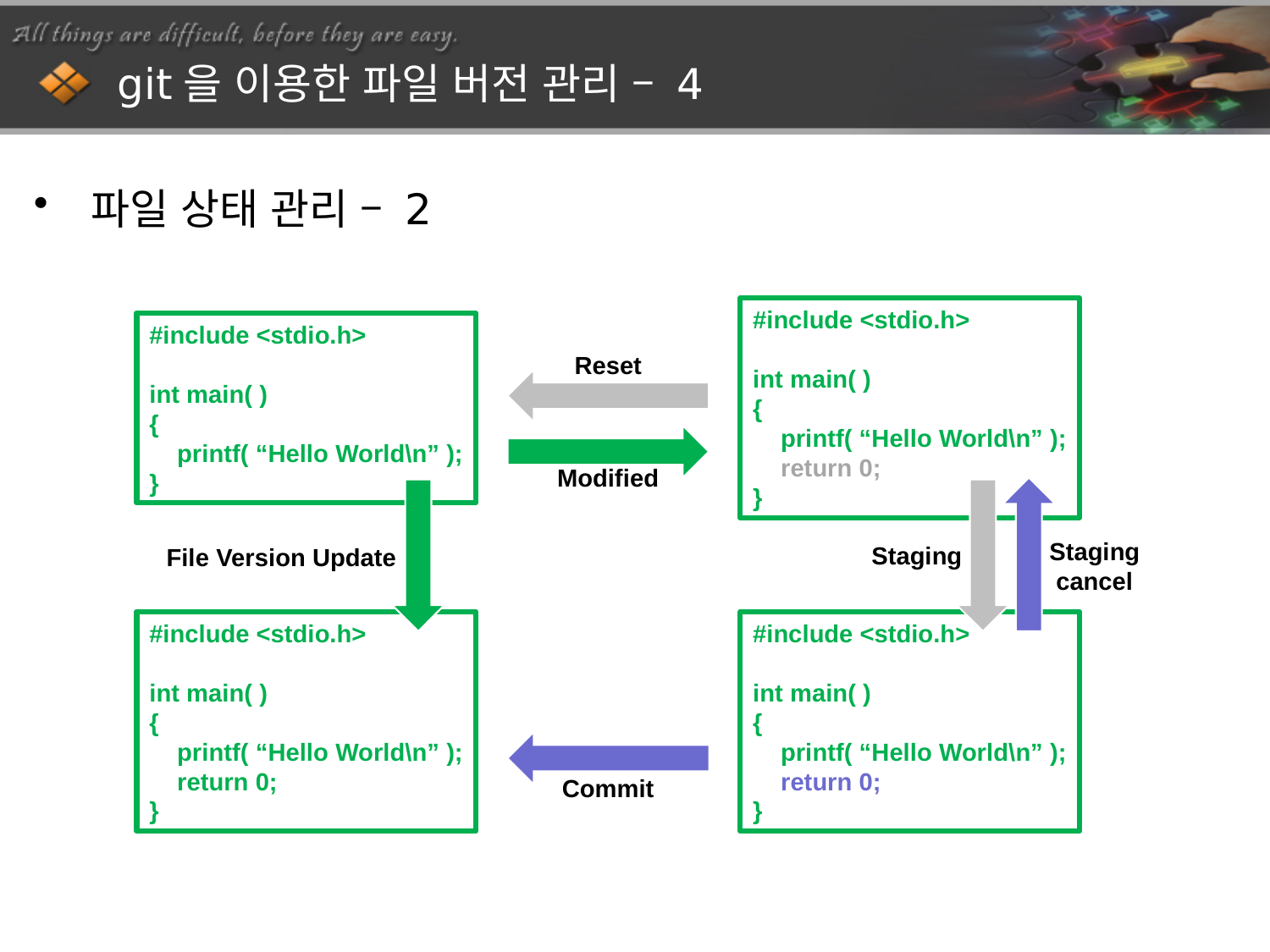

# git을 이용한 파일 버전 관리 – 4
 파일 상태 관리 – 2
#include <stdio.h>

int main( )
{
    printf( “Hello World\n” );
    return 0;
}
#include <stdio.h>

int main( )
{
    printf( “Hello World\n” );
}
Reset

Modified

Staging
cancel
Staging
File Version Update
#include <stdio.h>

int main( )
{
    printf( “Hello World\n” );
    return 0;
}
#include <stdio.h>

int main( )
{
    printf( “Hello World\n” );
    return 0;
}

Commit